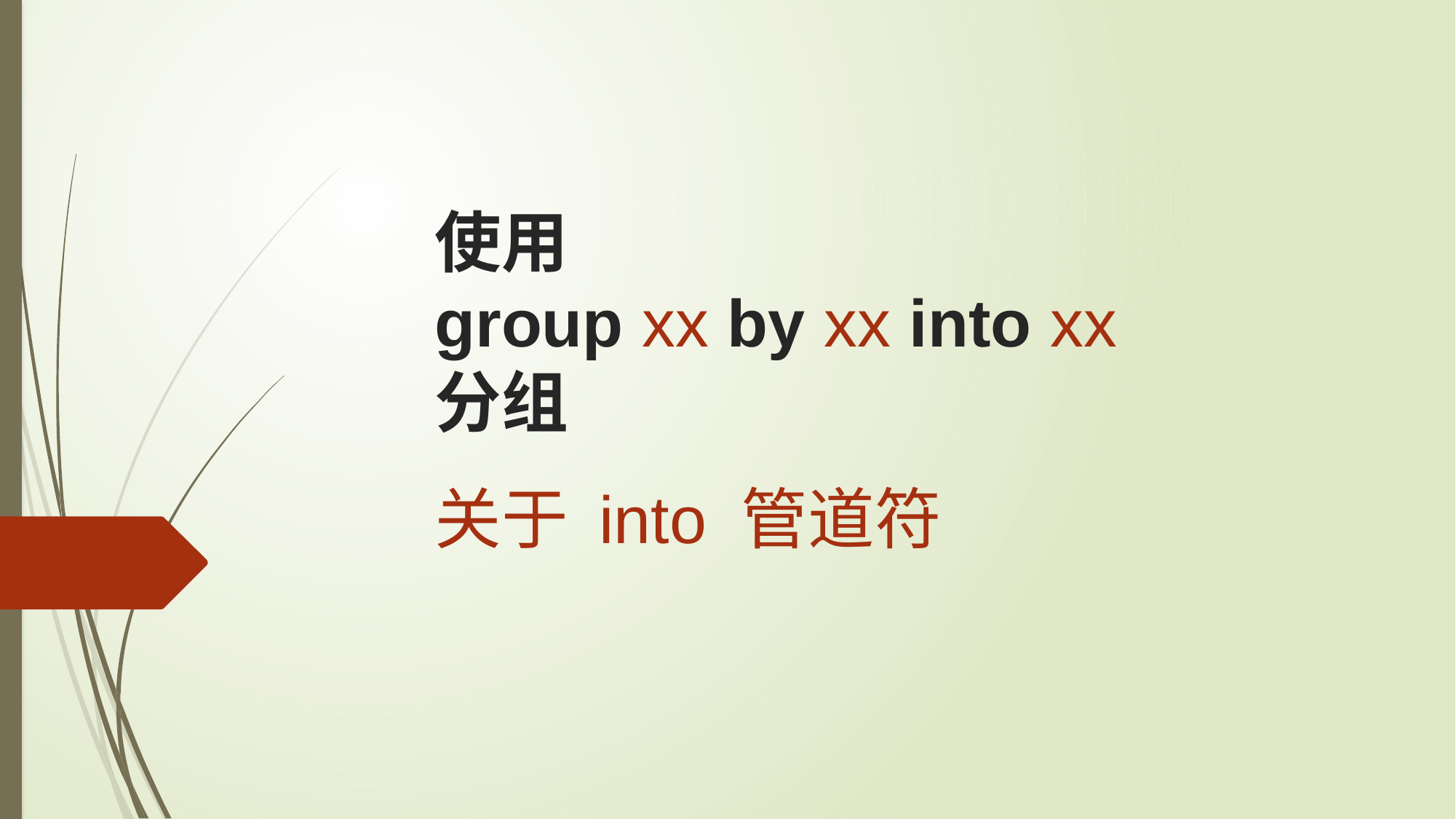

使用
group xx by xx into xx
分组

关于 into 管道符